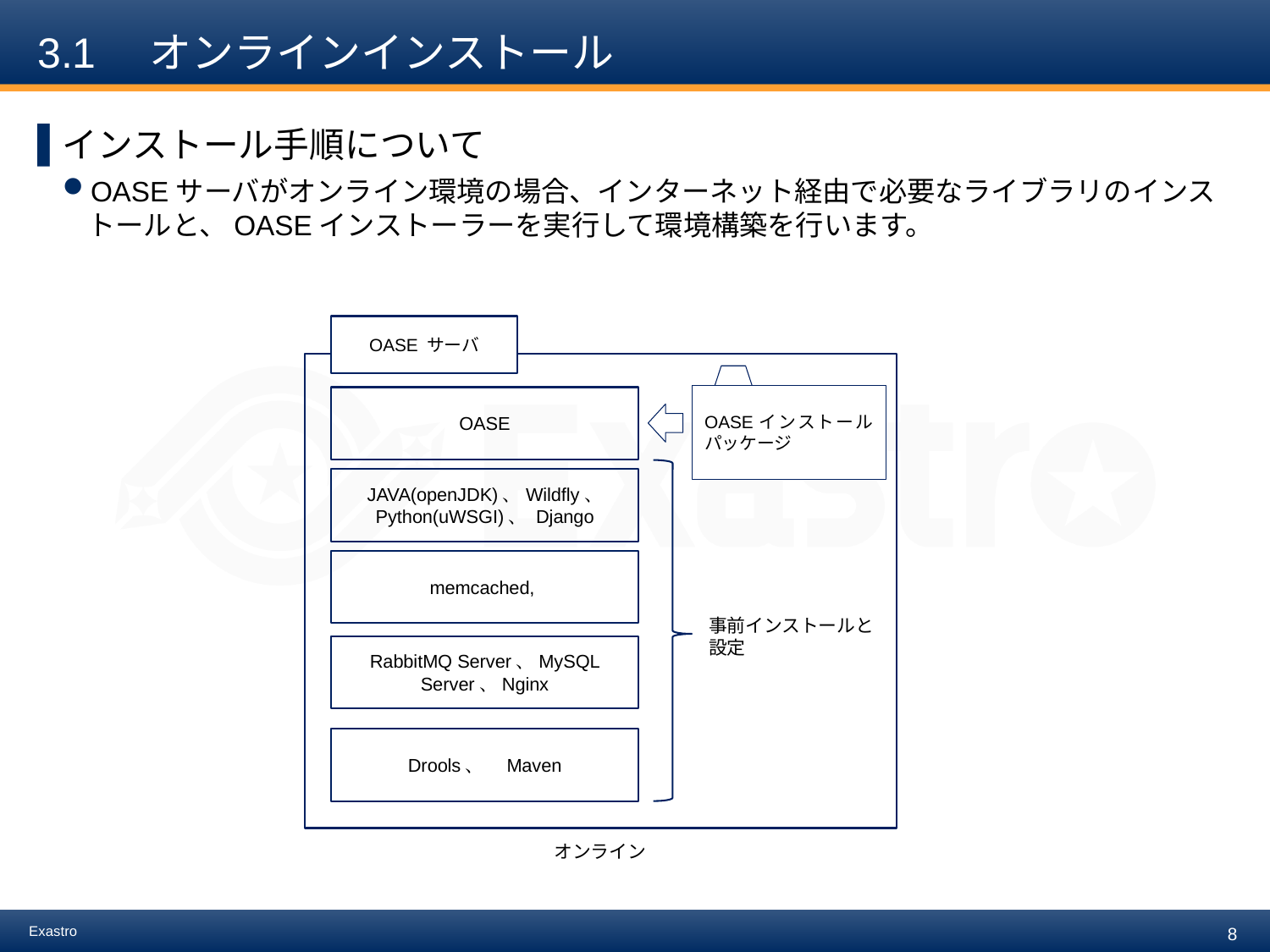

# 3.1　オンラインインストール
インストール手順について
OASEサーバがオンライン環境の場合、インターネット経由で必要なライブラリのインストールと、OASEインストーラーを実行して環境構築を行います。
OASE サーバ

OASEインストールパッケージ
OASE
JAVA(openJDK)、Wildfly、
Python(uWSGI)、 Django
memcached,
RabbitMQ Server、MySQL Server、Nginx

オンライン
事前インストールと
設定
Drools、　Maven